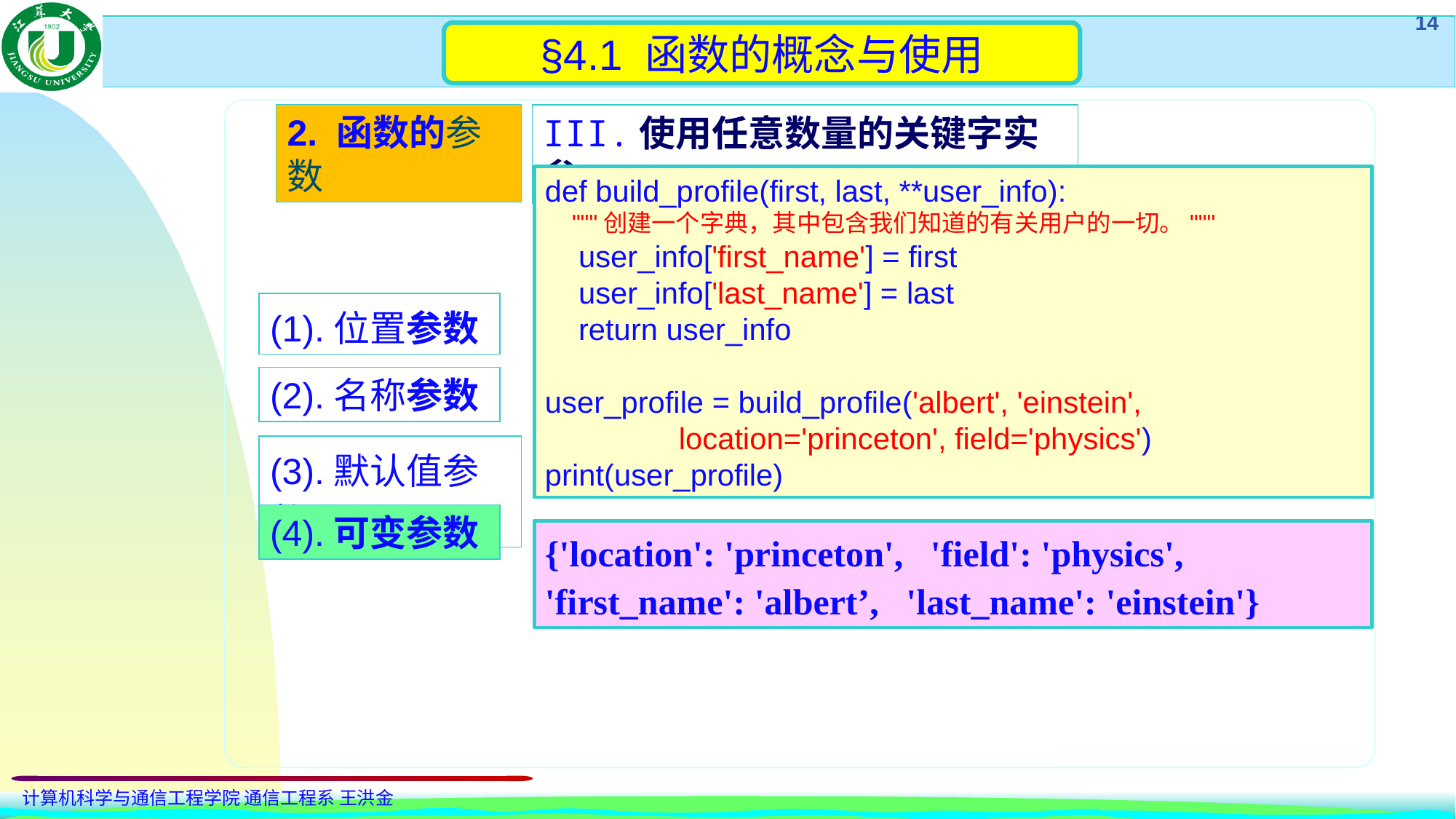

§4.1 函数的概念与使用
2. 函数的参数
III.使用任意数量的关键字实参
def build_profile(first, last, **user_info):
    """创建一个字典，其中包含我们知道的有关用户的一切。"""
    user_info['first_name'] = first
    user_info['last_name'] = last
    return user_info

user_profile = build_profile('albert', 'einstein',
                location='princeton', field='physics')
print(user_profile)
(1).位置参数
(2).名称参数
(3).默认值参数
(4).可变参数
{'location': 'princeton',   'field': 'physics',
'first_name': 'albert’,   'last_name': 'einstein'}